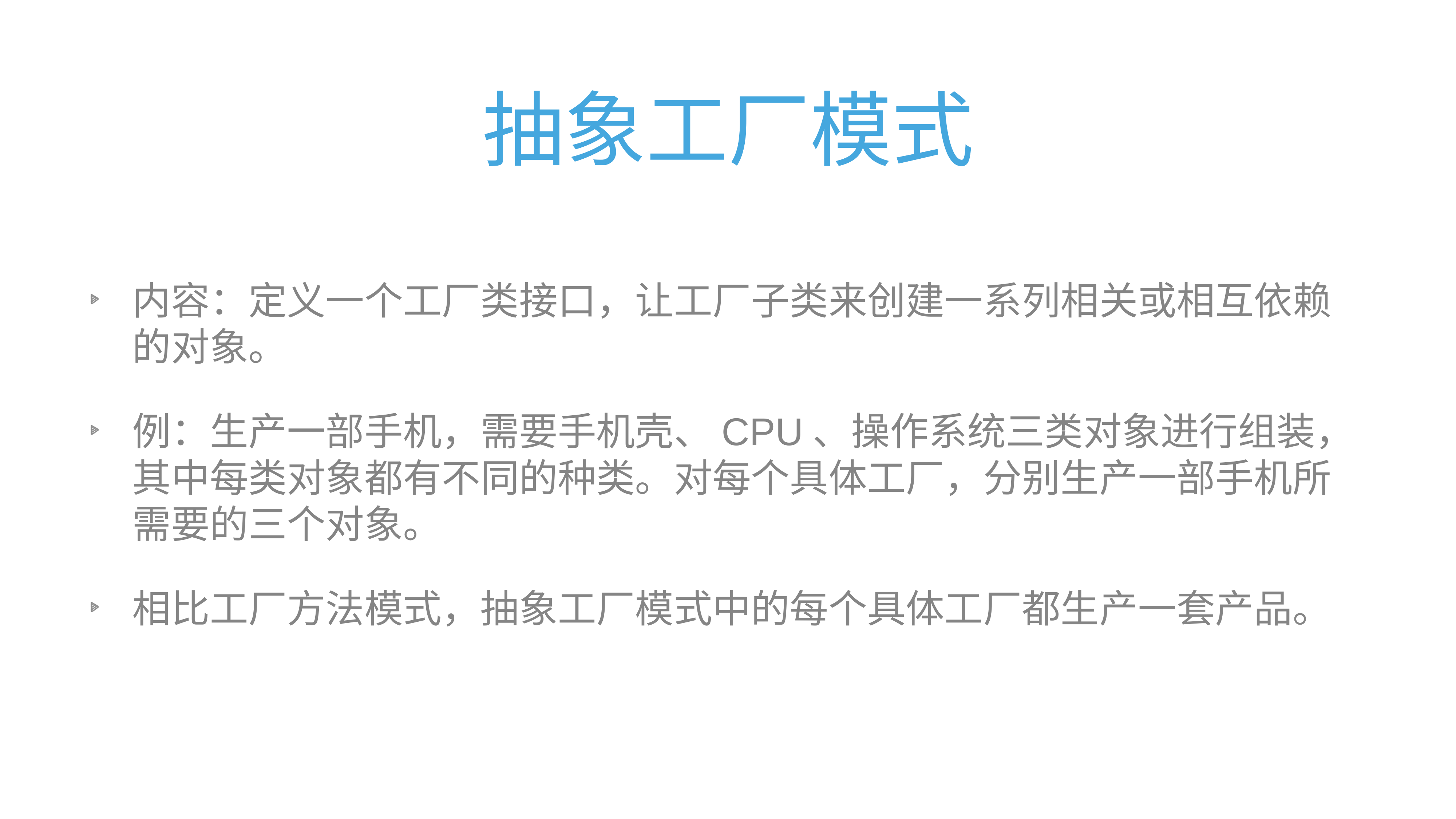

# 抽象工厂模式
内容：定义一个工厂类接口，让工厂子类来创建一系列相关或相互依赖的对象。
例：生产一部手机，需要手机壳、CPU、操作系统三类对象进行组装，其中每类对象都有不同的种类。对每个具体工厂，分别生产一部手机所需要的三个对象。
相比工厂方法模式，抽象工厂模式中的每个具体工厂都生产一套产品。